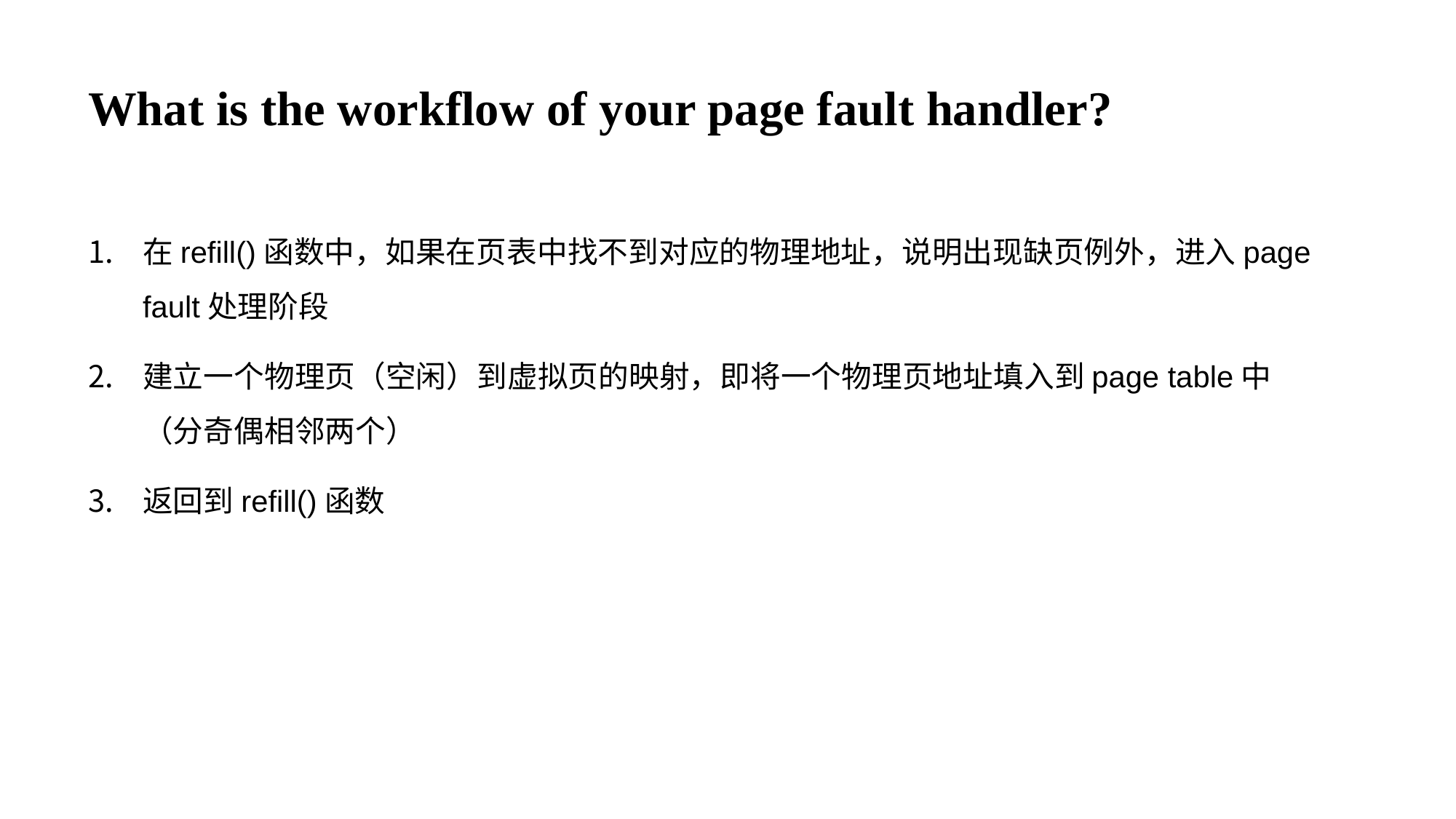

# What is the workflow of your page fault handler?
在refill()函数中，如果在页表中找不到对应的物理地址，说明出现缺页例外，进入page fault处理阶段
建立一个物理页（空闲）到虚拟页的映射，即将一个物理页地址填入到page table中（分奇偶相邻两个）
返回到refill()函数